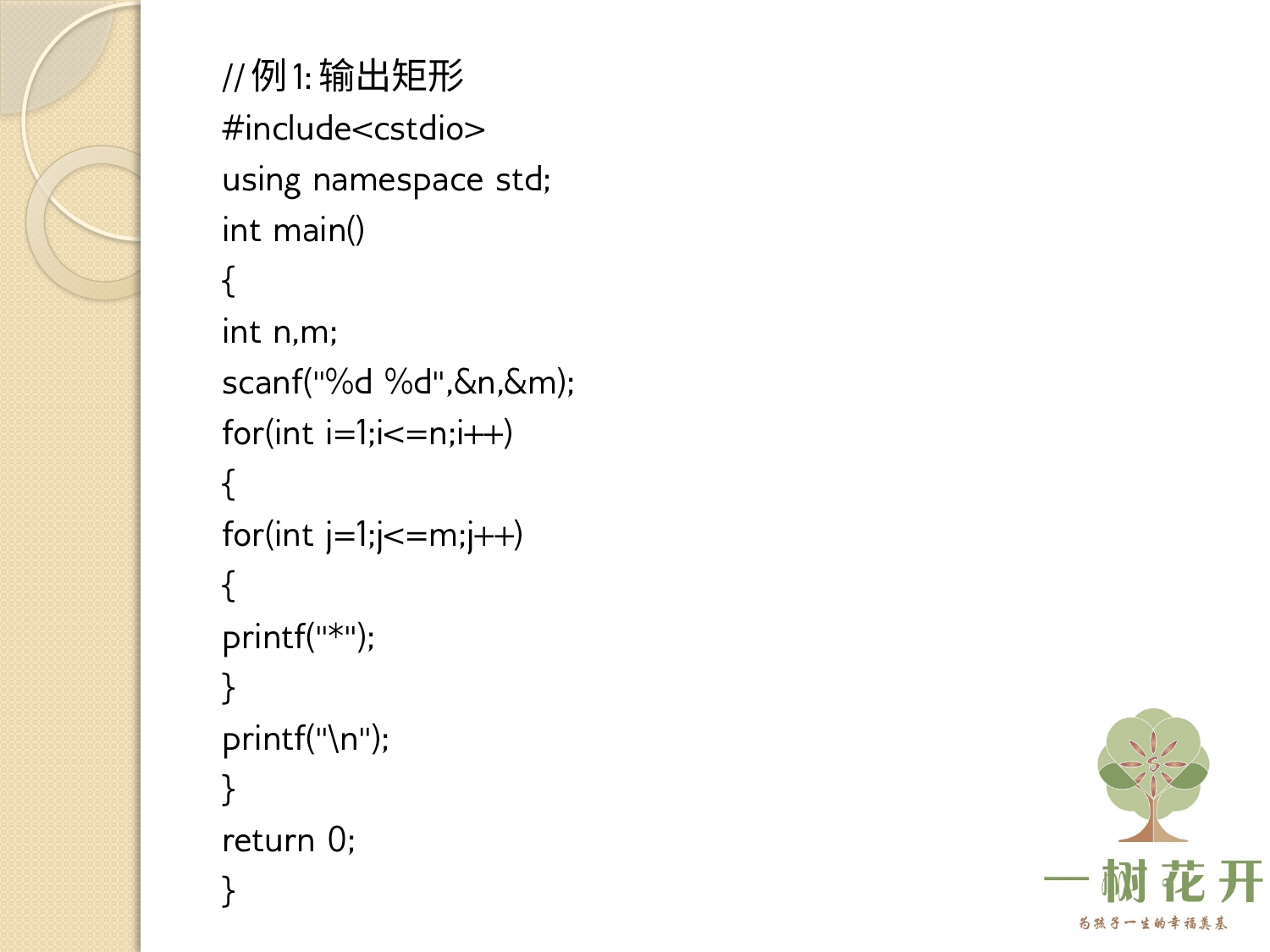

//例1:输出矩形
#include<cstdio>
using namespace std;
int main()
{
	int n,m;
	scanf("%d %d",&n,&m);
	for(int i=1;i<=n;i++)
	{
		for(int j=1;j<=m;j++)
		{
			printf("*");
		}
		printf("\n");
	}
	return 0;
}